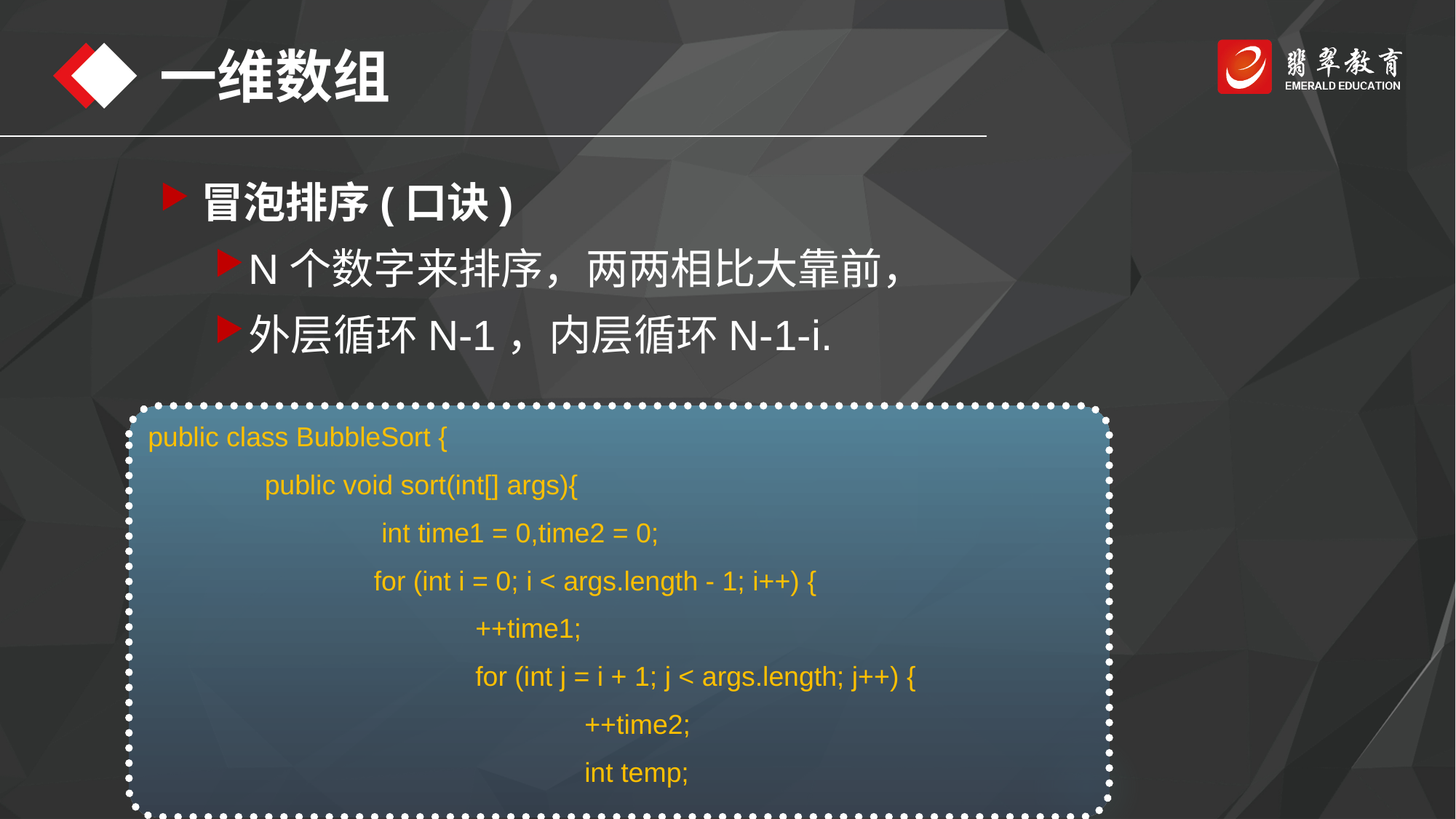

一维数组
冒泡排序(口诀)
N个数字来排序，两两相比大靠前，
外层循环N-1，内层循环N-1-i.

public class BubbleSort {
	 public void sort(int[] args){
		  int time1 = 0,time2 = 0;
		 for (int i = 0; i < args.length - 1; i++) {
			++time1;
			for (int j = i + 1; j < args.length; j++) {
				++time2;
				int temp;